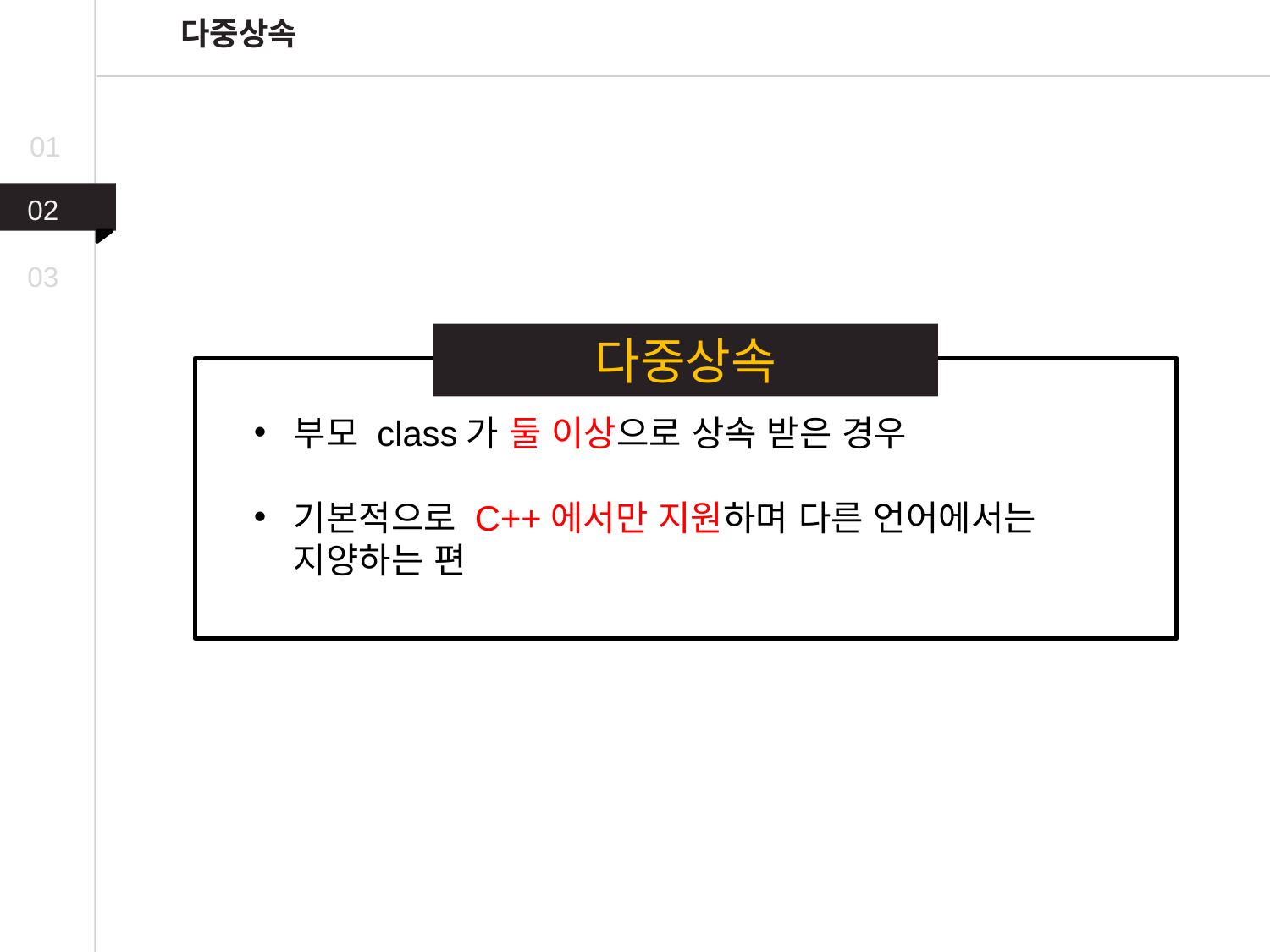

다중상속
01

02

03
다중상속

부모 class가 둘 이상으로 상속 받은 경우

기본적으로 C++에서만 지원하며 다른 언어에서는 지양하는 편